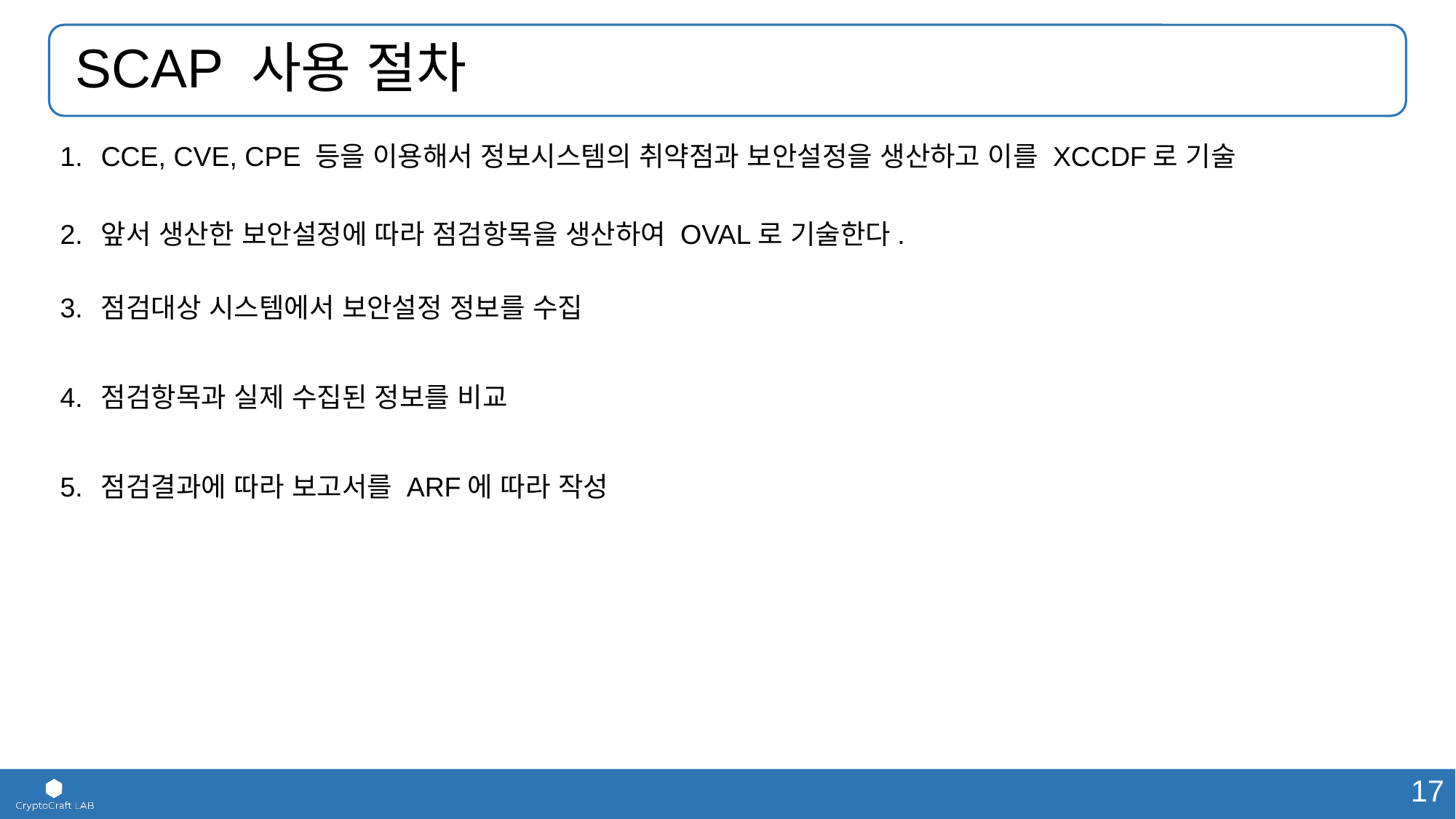

# SCAP 사용 절차
CCE, CVE, CPE 등을 이용해서 정보시스템의 취약점과 보안설정을 생산하고 이를 XCCDF로 기술
앞서 생산한 보안설정에 따라 점검항목을 생산하여 OVAL로 기술한다.
점검대상 시스템에서 보안설정 정보를 수집

점검항목과 실제 수집된 정보를 비교

점검결과에 따라 보고서를 ARF에 따라 작성